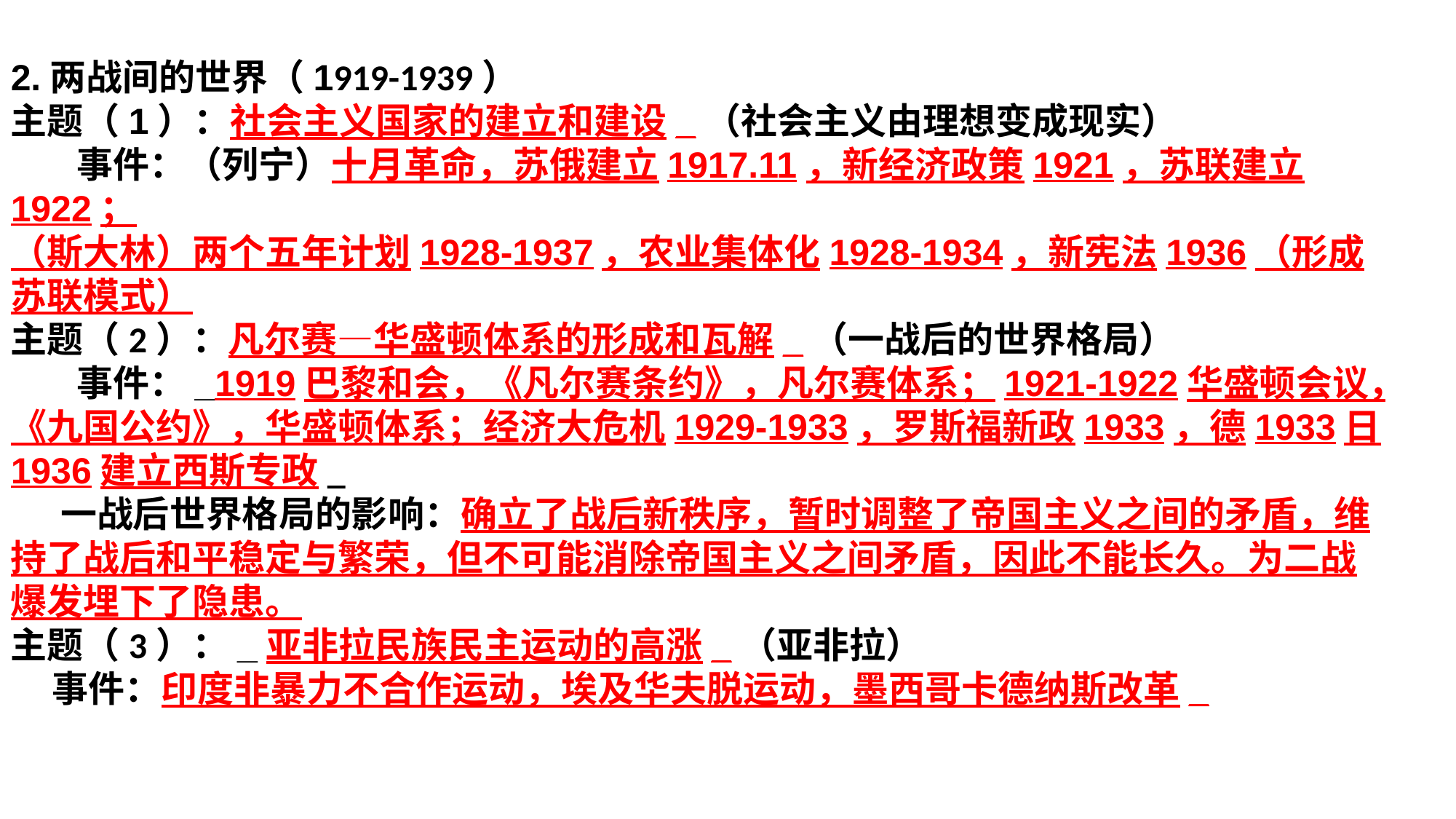

2.两战间的世界（1919-1939）
主题（1）：社会主义国家的建立和建设_（社会主义由理想变成现实）
       事件：（列宁）十月革命，苏俄建立1917.11，新经济政策1921，苏联建立1922；
（斯大林）两个五年计划1928-1937，农业集体化1928-1934，新宪法1936（形成苏联模式）
主题（2）：凡尔赛—华盛顿体系的形成和瓦解_（一战后的世界格局）
       事件：_1919巴黎和会，《凡尔赛条约》，凡尔赛体系；1921-1922华盛顿会议，《九国公约》，华盛顿体系；经济大危机1929-1933，罗斯福新政1933，德1933日1936建立西斯专政_
     一战后世界格局的影响：确立了战后新秩序，暂时调整了帝国主义之间的矛盾，维持了战后和平稳定与繁荣，但不可能消除帝国主义之间矛盾，因此不能长久。为二战爆发埋下了隐患。
主题（3）：_亚非拉民族民主运动的高涨_（亚非拉）
    事件：印度非暴力不合作运动，埃及华夫脱运动，墨西哥卡德纳斯改革_